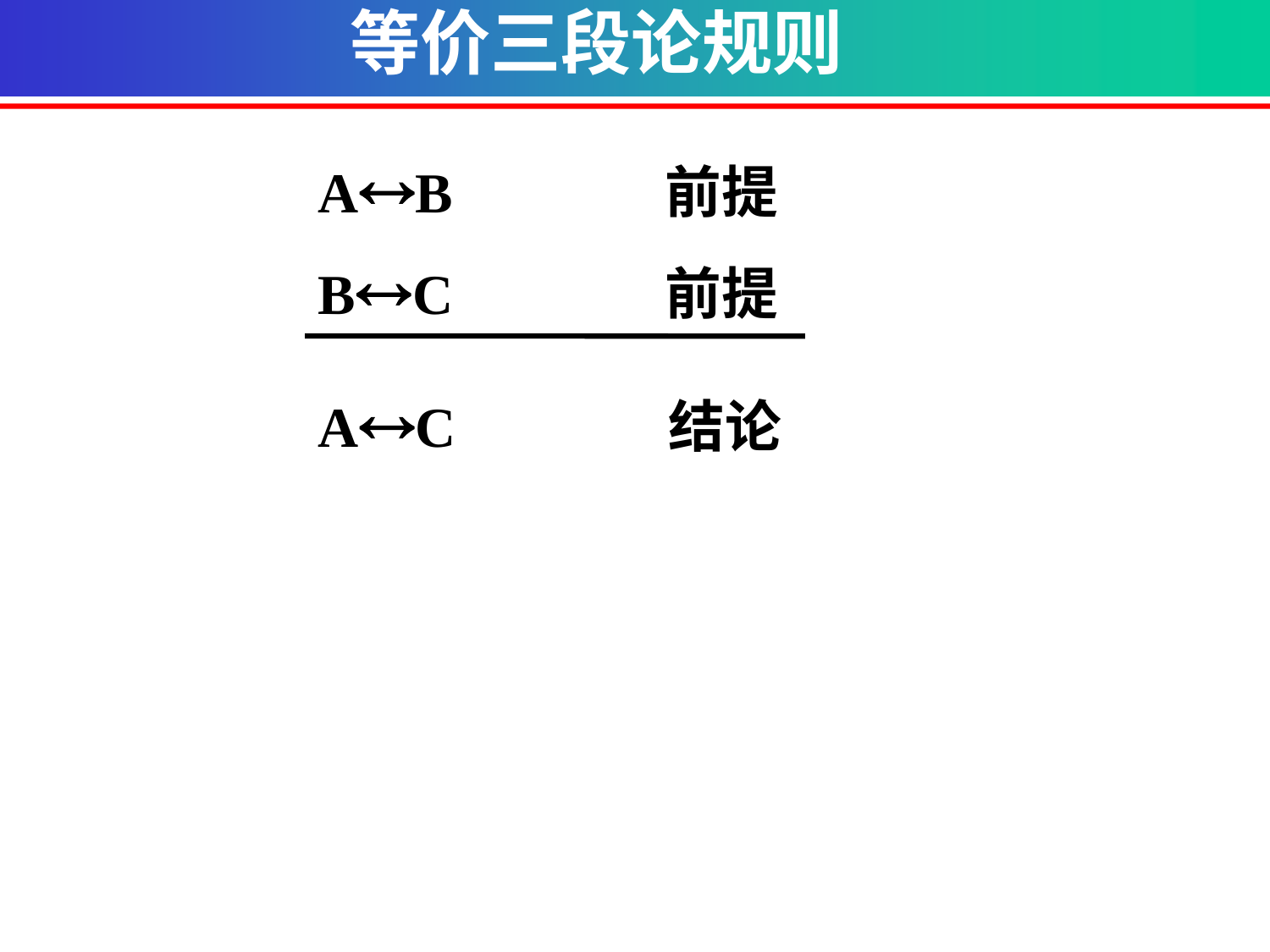

等价三段论规则
A↔B              前提
B↔C              前提
A↔C              结论